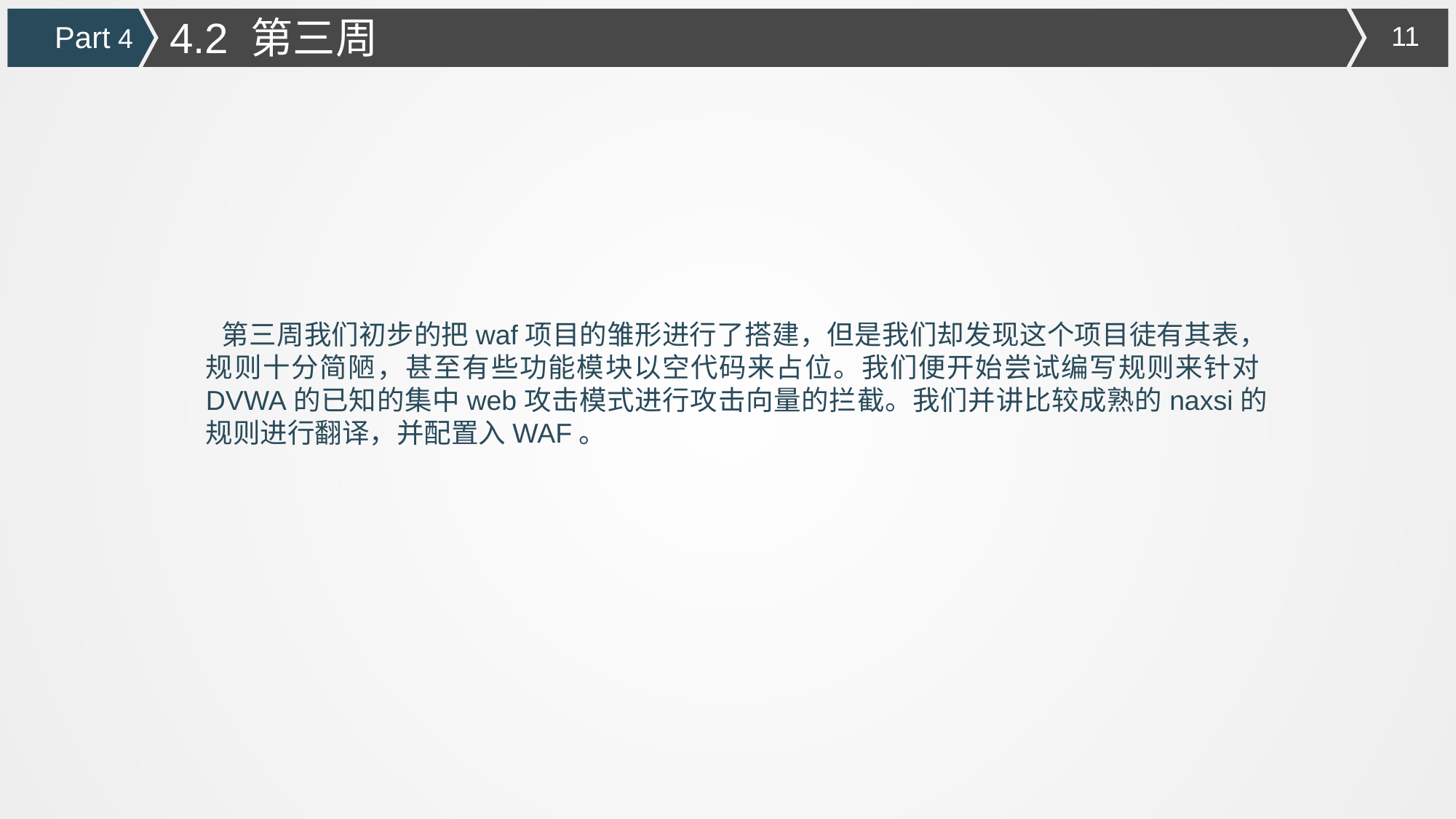

4.2 第三周
Part 4
第三周我们初步的把waf项目的雏形进行了搭建，但是我们却发现这个项目徒有其表，规则十分简陋，甚至有些功能模块以空代码来占位。我们便开始尝试编写规则来针对DVWA的已知的集中web攻击模式进行攻击向量的拦截。我们并讲比较成熟的naxsi的规则进行翻译，并配置入WAF。